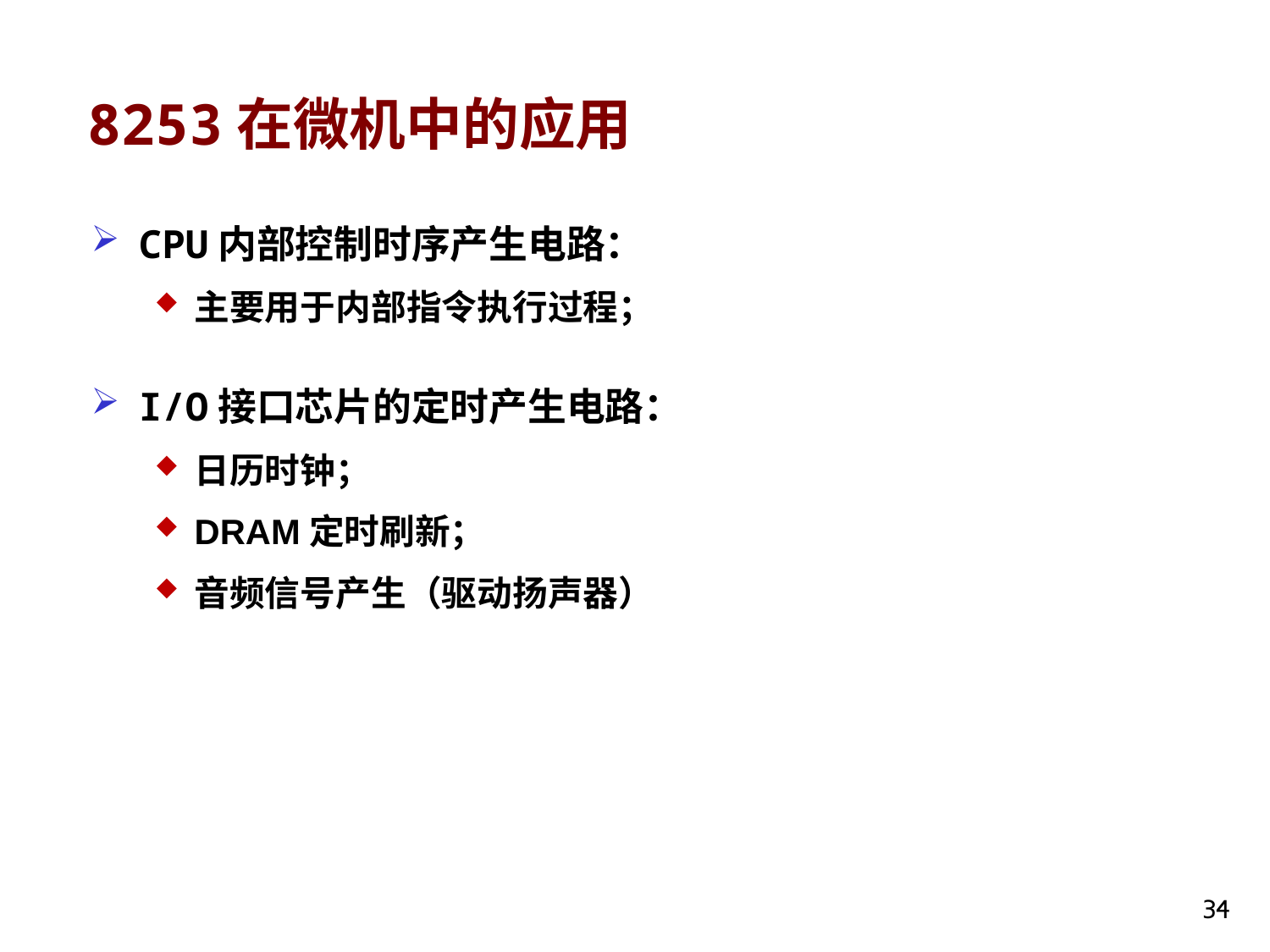

# 8253在微机中的应用
CPU内部控制时序产生电路：
主要用于内部指令执行过程；
I/O接口芯片的定时产生电路：
日历时钟；
DRAM定时刷新；
音频信号产生（驱动扬声器）
34